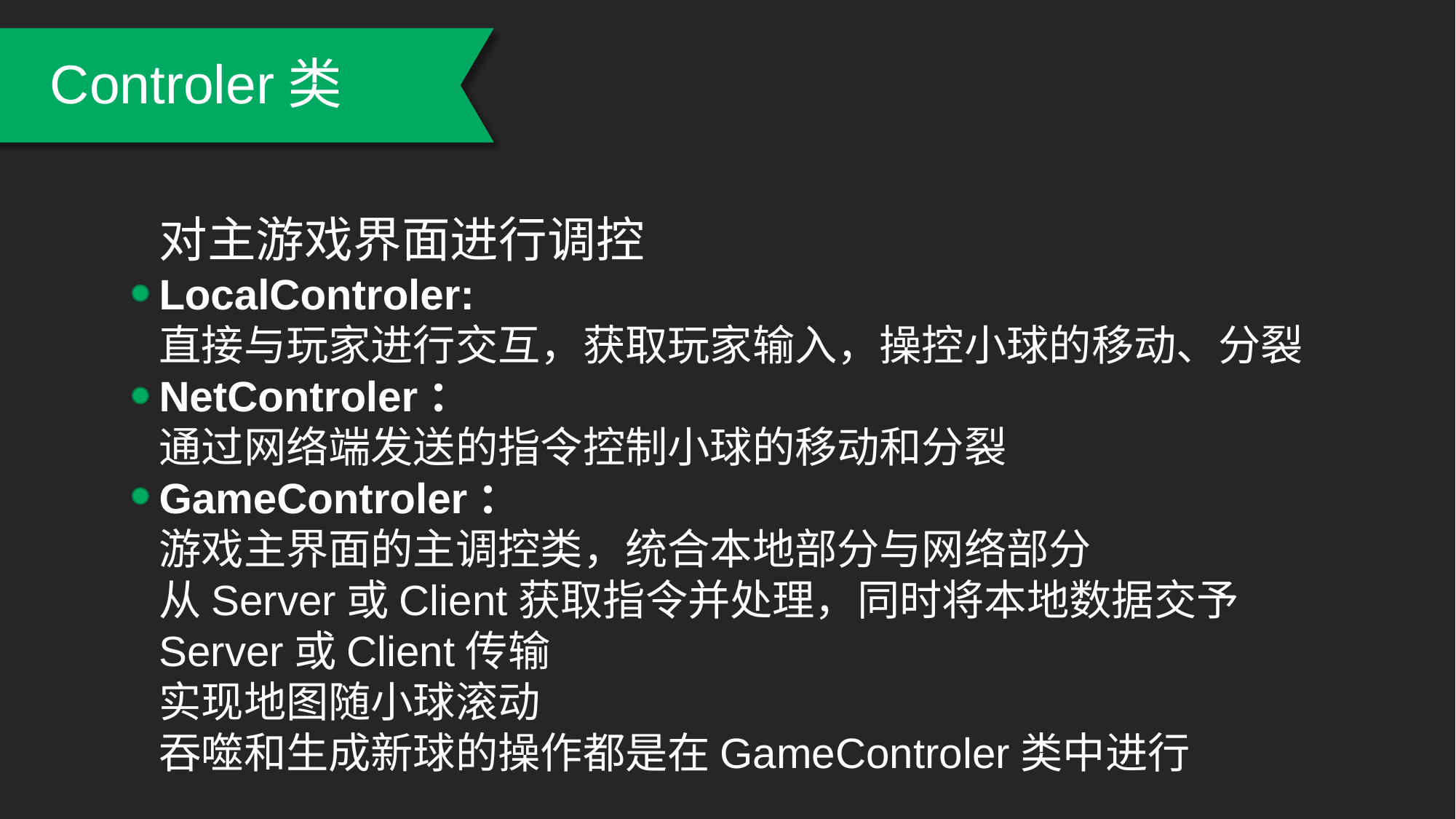

Controler类
对主游戏界面进行调控
LocalControler:
直接与玩家进行交互，获取玩家输入，操控小球的移动、分裂
NetControler：
通过网络端发送的指令控制小球的移动和分裂
GameControler：
游戏主界面的主调控类，统合本地部分与网络部分
从Server或Client获取指令并处理，同时将本地数据交予Server或Client传输
实现地图随小球滚动
吞噬和生成新球的操作都是在GameControler类中进行